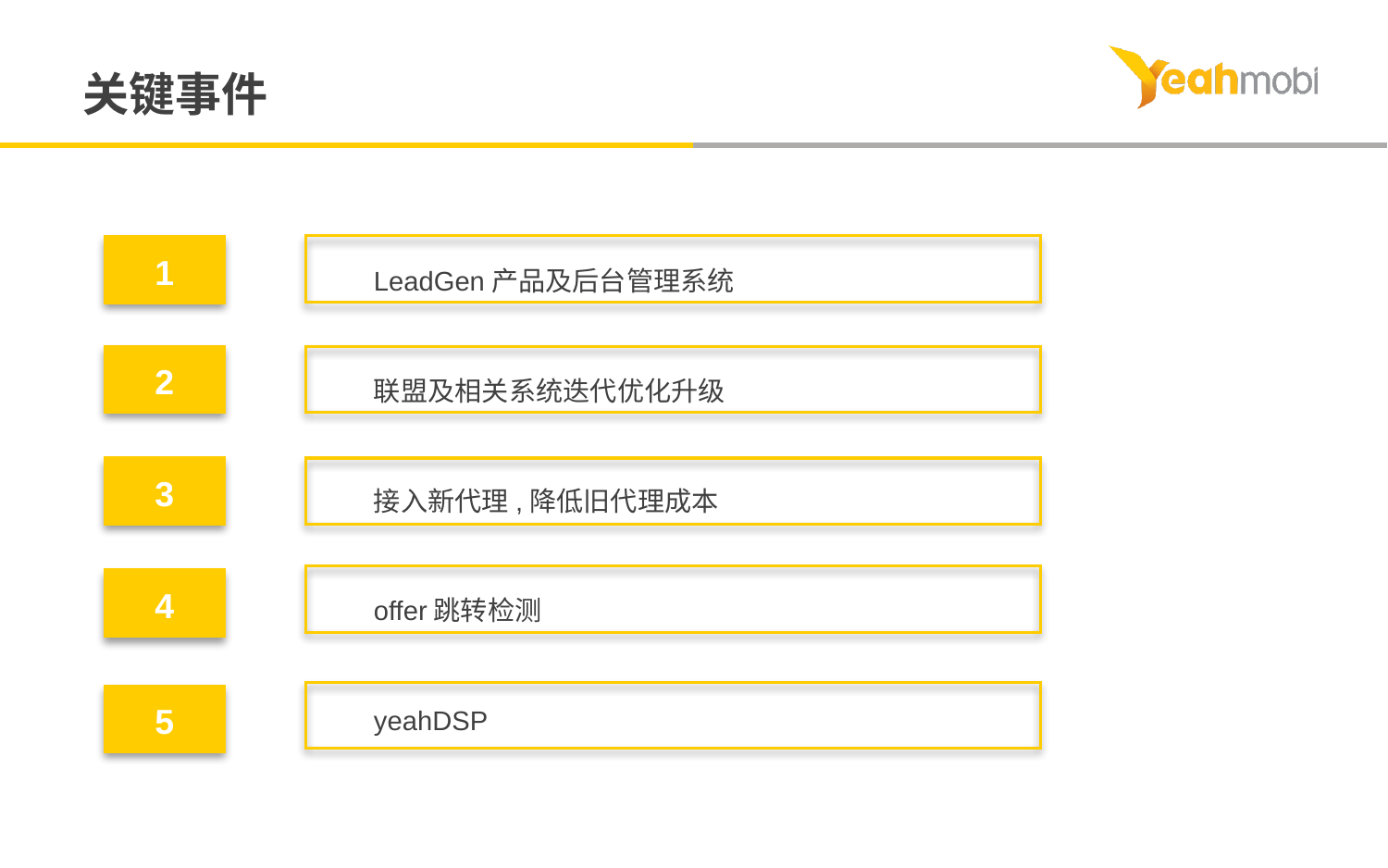

关键事件
LeadGen产品及后台管理系统

联盟及相关系统迭代优化升级

接入新代理,降低旧代理成本

offer跳转检测

yeahDSP

1

2

3

4

5